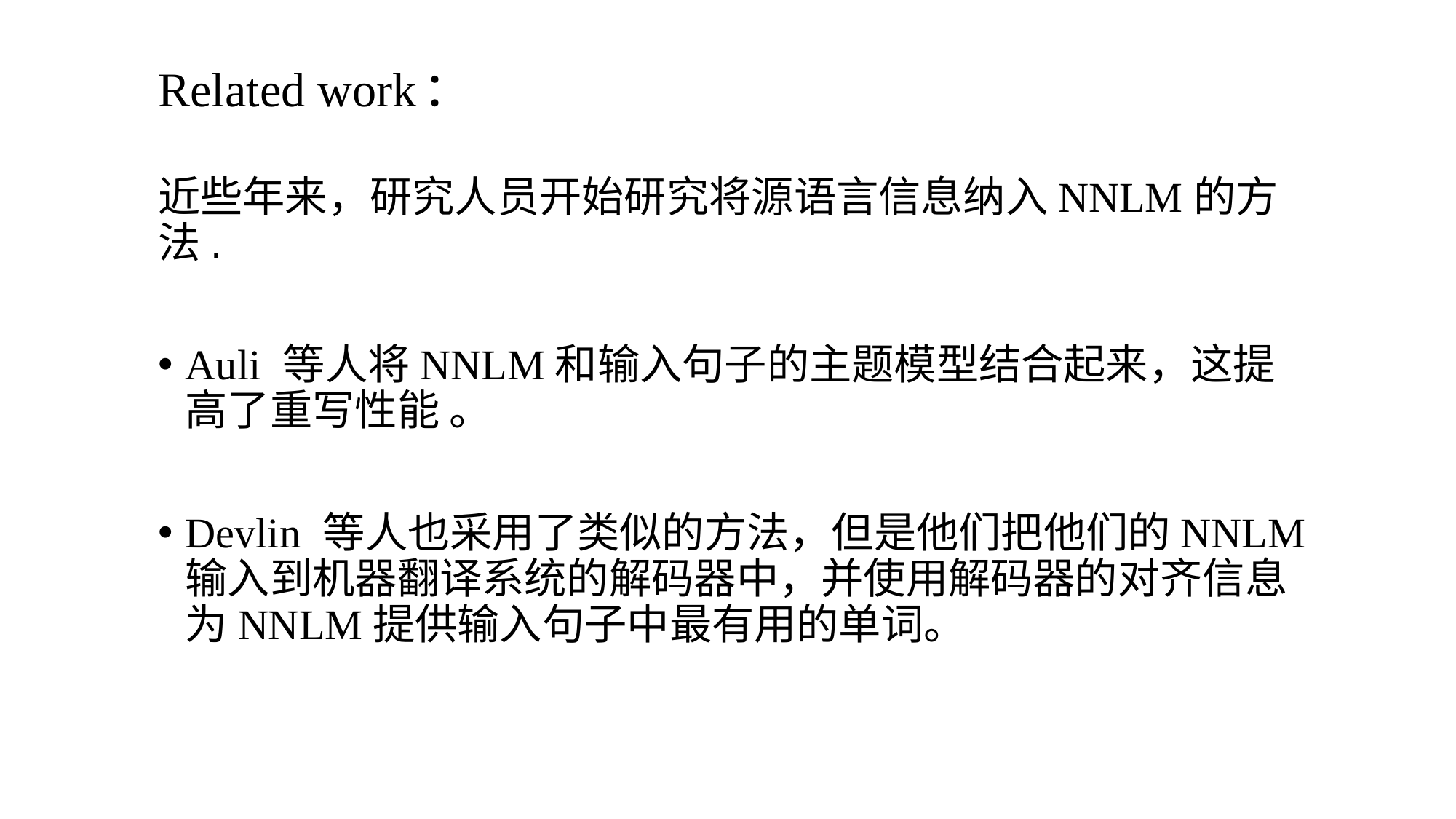

# Related work：
近些年来，研究人员开始研究将源语言信息纳入NNLM的方法.

Auli 等人将NNLM和输入句子的主题模型结合起来，这提高了重写性能 。

Devlin 等人也采用了类似的方法，但是他们把他们的NNLM输入到机器翻译系统的解码器中，并使用解码器的对齐信息为NNLM提供输入句子中最有用的单词。